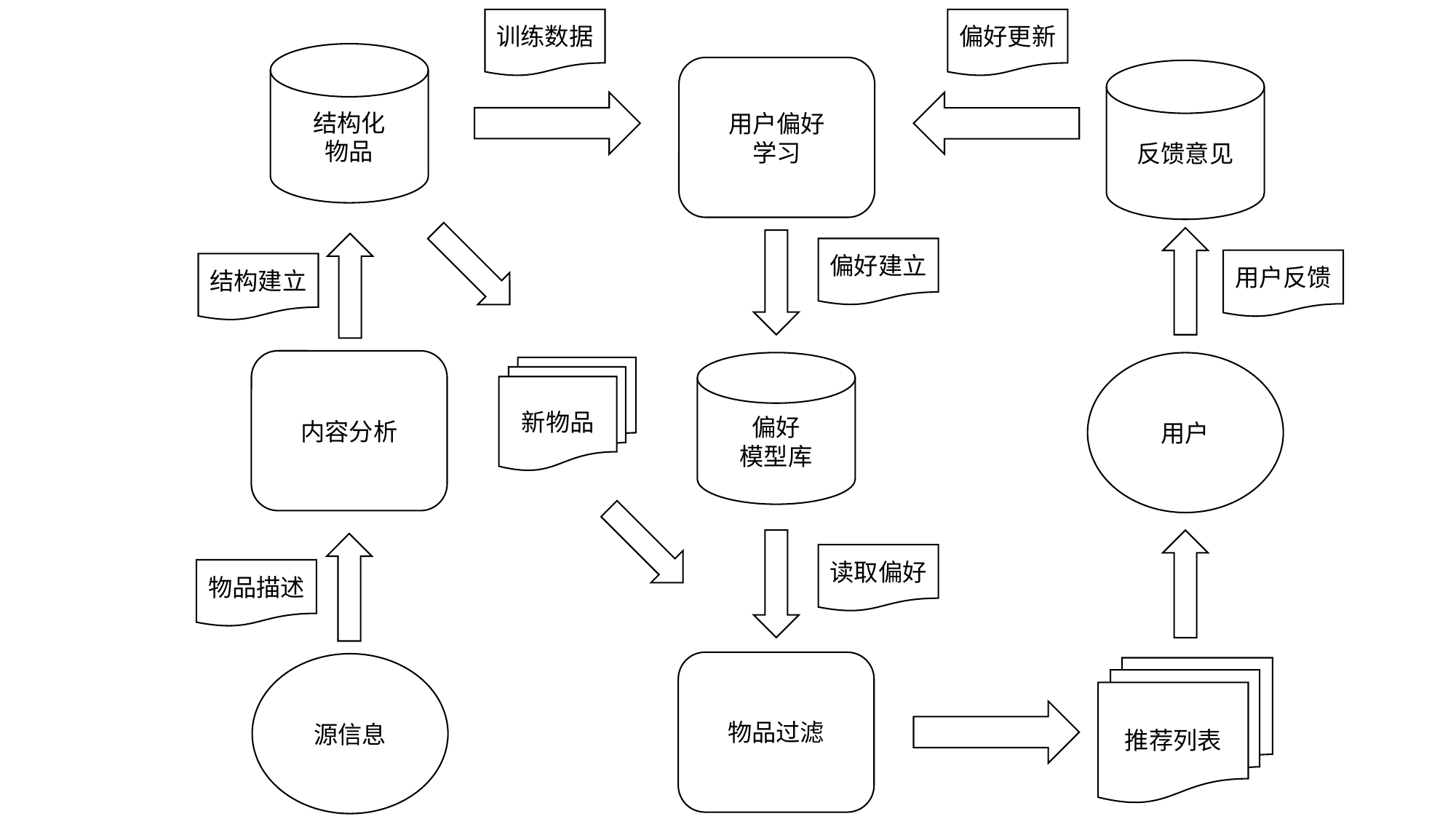

训练数据
偏好更新
结构化
物品
用户偏好
学习
反馈意见

偏好建立

用户反馈
结构建立

内容分析
偏好
模型库
用户
新物品

读取偏好
物品描述

物品过滤
源信息
推荐列表